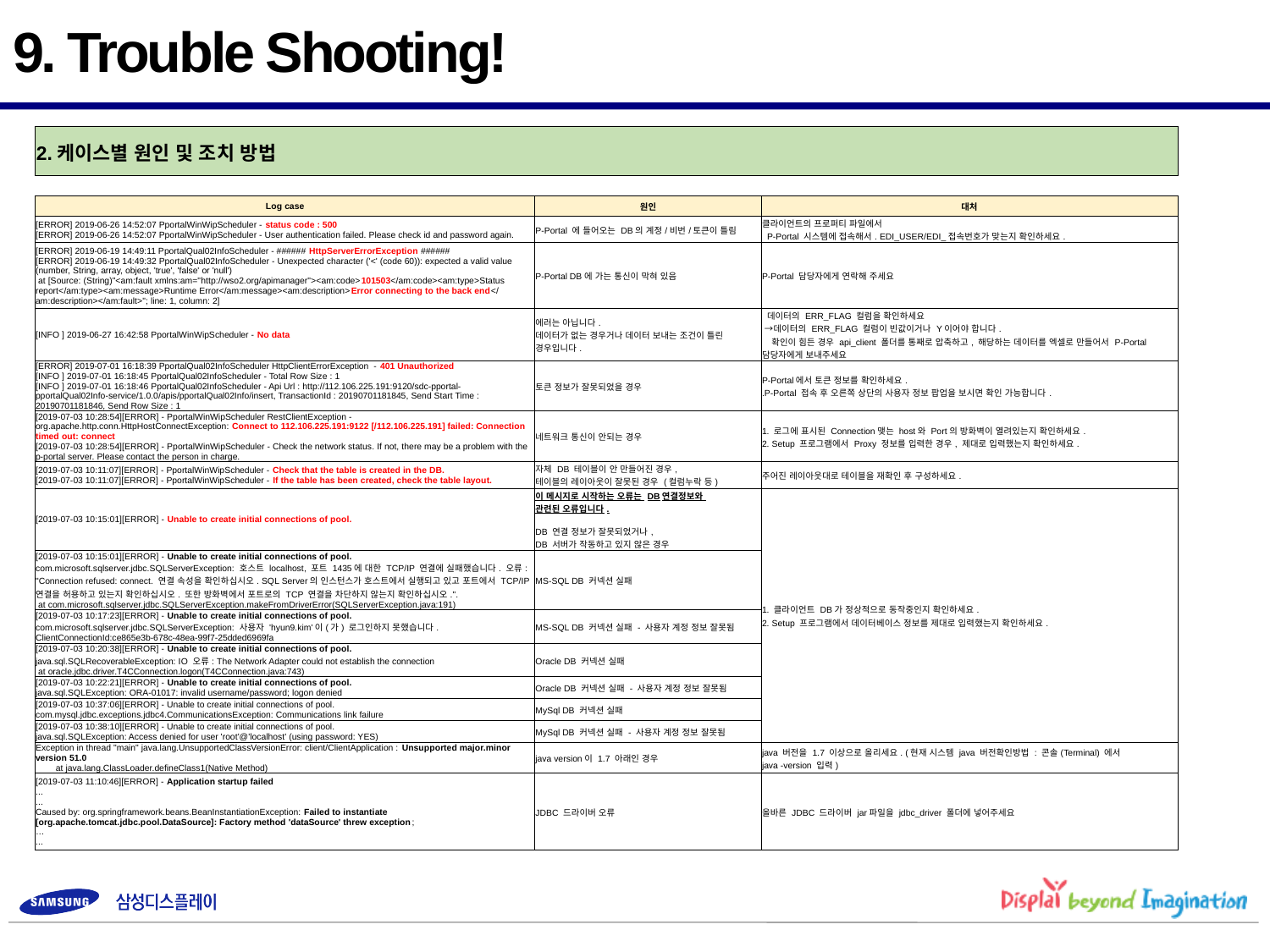

# 9. Trouble Shooting!
| 2.케이스별 원인 및 조치 방법 |
| --- |
| Log case | 원인 | 대처 |
| --- | --- | --- |
| [ERROR] 2019-06-26 14:52:07 PportalWinWipScheduler - status code : 500 [ERROR] 2019-06-26 14:52:07 PportalWinWipScheduler - User authentication failed. Please check id and password again. | P-Portal 에 들어오는 DB의 계정/비번/토큰이 틀림 | 클라이언트의 프로퍼티 파일에서 P-Portal 시스템에 접속해서. EDI\_USER/EDI\_접속번호가 맞는지 확인하세요. |
| [ERROR] 2019-06-19 14:49:11 PportalQual02InfoScheduler - ###### HttpServerErrorException ###### [ERROR] 2019-06-19 14:49:32 PportalQual02InfoScheduler - Unexpected character ('<' (code 60)): expected a valid value (number, String, array, object, 'true', 'false' or 'null') at [Source: (String)"<am:fault xmlns:am="http://wso2.org/apimanager"><am:code>101503</am:code><am:type>Status report</am:type><am:message>Runtime Error</am:message><am:description>Error connecting to the back end</am:description></am:fault>"; line: 1, column: 2] | P-Portal DB에 가는 통신이 막혀 있음 | P-Portal 담당자에게 연락해 주세요 |
| [INFO ] 2019-06-27 16:42:58 PportalWinWipScheduler - No data | 에러는 아닙니다. 데이터가 없는 경우거나 데이터 보내는 조건이 틀린 경우입니다. | 데이터의 ERR\_FLAG 컬럼을 확인하세요 →데이터의 ERR\_FLAG 컬럼이 빈값이거나 Y이어야 합니다. 확인이 힘든 경우 api\_client 폴더를 통째로 압축하고, 해당하는 데이터를 엑셀로 만들어서 P-Portal 담당자에게 보내주세요 |
| [ERROR] 2019-07-01 16:18:39 PportalQual02InfoScheduler HttpClientErrorException - 401 Unauthorized [INFO ] 2019-07-01 16:18:45 PportalQual02InfoScheduler - Total Row Size : 1 [INFO ] 2019-07-01 16:18:46 PportalQual02InfoScheduler - Api Url : http://112.106.225.191:9120/sdc-pportal-pportalQual02Info-service/1.0.0/apis/pportalQual02Info/insert, TransactionId : 20190701181845, Send Start Time : 20190701181846, Send Row Size : 1 | 토큰 정보가 잘못되었을 경우 | P-Portal에서 토큰 정보를 확인하세요. .P-Portal 접속 후 오른쪽 상단의 사용자 정보 팝업을 보시면 확인 가능합니다. |
| [2019-07-03 10:28:54][ERROR] - PportalWinWipScheduler RestClientException - org.apache.http.conn.HttpHostConnectException: Connect to 112.106.225.191:9122 [/112.106.225.191] failed: Connection timed out: connect [2019-07-03 10:28:54][ERROR] - PportalWinWipScheduler - Check the network status. If not, there may be a problem with the p-portal server. Please contact the person in charge. | 네트워크 통신이 안되는 경우 | 1. 로그에 표시된 Connection맺는 host와 Port의 방화벽이 열려있는지 확인하세요. 2. Setup 프로그램에서 Proxy 정보를 입력한 경우, 제대로 입력했는지 확인하세요. |
| [2019-07-03 10:11:07][ERROR] - PportalWinWipScheduler - Check that the table is created in the DB. [2019-07-03 10:11:07][ERROR] - PportalWinWipScheduler - If the table has been created, check the table layout. | 자체 DB 테이블이 안 만들어진 경우, 테이블의 레이아웃이 잘못된 경우 (컬럼누락 등) | 주어진 레이아웃대로 테이블을 재확인 후 구성하세요. |
| [2019-07-03 10:15:01][ERROR] - Unable to create initial connections of pool. | 이 메시지로 시작하는 오류는 DB연결정보와 관련된 오류입니다. DB 연결 정보가 잘못되었거나, DB 서버가 작동하고 있지 않은 경우 | 1. 클라이언트 DB가 정상적으로 동작중인지 확인하세요. 2. Setup 프로그램에서 데이터베이스 정보를 제대로 입력했는지 확인하세요. |
| [2019-07-03 10:15:01][ERROR] - Unable to create initial connections of pool. com.microsoft.sqlserver.jdbc.SQLServerException: 호스트 localhost, 포트 1435에 대한 TCP/IP 연결에 실패했습니다. 오류: "Connection refused: connect. 연결 속성을 확인하십시오. SQL Server의 인스턴스가 호스트에서 실행되고 있고 포트에서 TCP/IP 연결을 허용하고 있는지 확인하십시오. 또한 방화벽에서 포트로의 TCP 연결을 차단하지 않는지 확인하십시오.". at com.microsoft.sqlserver.jdbc.SQLServerException.makeFromDriverError(SQLServerException.java:191) | MS-SQL DB 커넥션 실패 |  |
| [2019-07-03 10:17:23][ERROR] - Unable to create initial connections of pool. com.microsoft.sqlserver.jdbc.SQLServerException: 사용자 'hyun9.kim'이(가) 로그인하지 못했습니다. ClientConnectionId:ce865e3b-678c-48ea-99f7-25dded6969fa | MS-SQL DB 커넥션 실패 - 사용자 계정 정보 잘못됨 |  |
| [2019-07-03 10:20:38][ERROR] - Unable to create initial connections of pool. java.sql.SQLRecoverableException: IO 오류: The Network Adapter could not establish the connection at oracle.jdbc.driver.T4CConnection.logon(T4CConnection.java:743) | Oracle DB 커넥션 실패 |  |
| [2019-07-03 10:22:21][ERROR] - Unable to create initial connections of pool. java.sql.SQLException: ORA-01017: invalid username/password; logon denied | Oracle DB 커넥션 실패 - 사용자 계정 정보 잘못됨 |  |
| [2019-07-03 10:37:06][ERROR] - Unable to create initial connections of pool. com.mysql.jdbc.exceptions.jdbc4.CommunicationsException: Communications link failure | MySql DB 커넥션 실패 |  |
| [2019-07-03 10:38:10][ERROR] - Unable to create initial connections of pool. java.sql.SQLException: Access denied for user 'root'@'localhost' (using password: YES) | MySql DB 커넥션 실패 - 사용자 계정 정보 잘못됨 |  |
| Exception in thread "main" java.lang.UnsupportedClassVersionError: client/ClientApplication : Unsupported major.minor version 51.0 at java.lang.ClassLoader.defineClass1(Native Method) | java version이 1.7 아래인 경우 | java 버전을 1.7 이상으로 올리세요. (현재 시스템 java 버전확인방법 : 콘솔(Terminal) 에서 java -version 입력) |
| [2019-07-03 11:10:46][ERROR] - Application startup failed ... ... Caused by: org.springframework.beans.BeanInstantiationException: Failed to instantiate [org.apache.tomcat.jdbc.pool.DataSource]: Factory method 'dataSource' threw exception; … ... | JDBC 드라이버 오류 | 올바른 JDBC 드라이버 jar파일을 jdbc\_driver 폴더에 넣어주세요 |